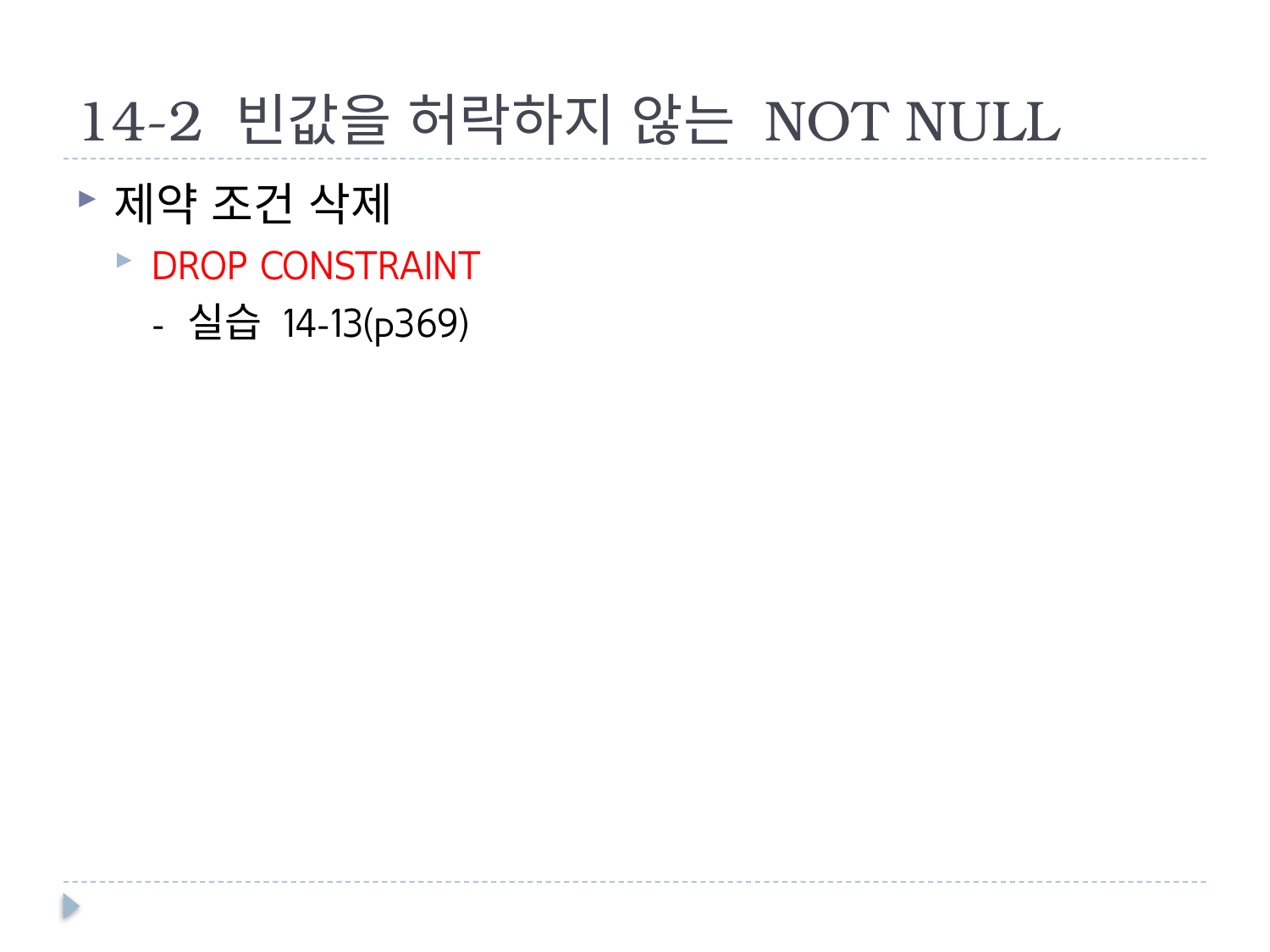

# 14-2 빈값을 허락하지 않는 NOT NULL
제약 조건 삭제
DROP CONSTRAINT
   - 실습 14-13(p369)